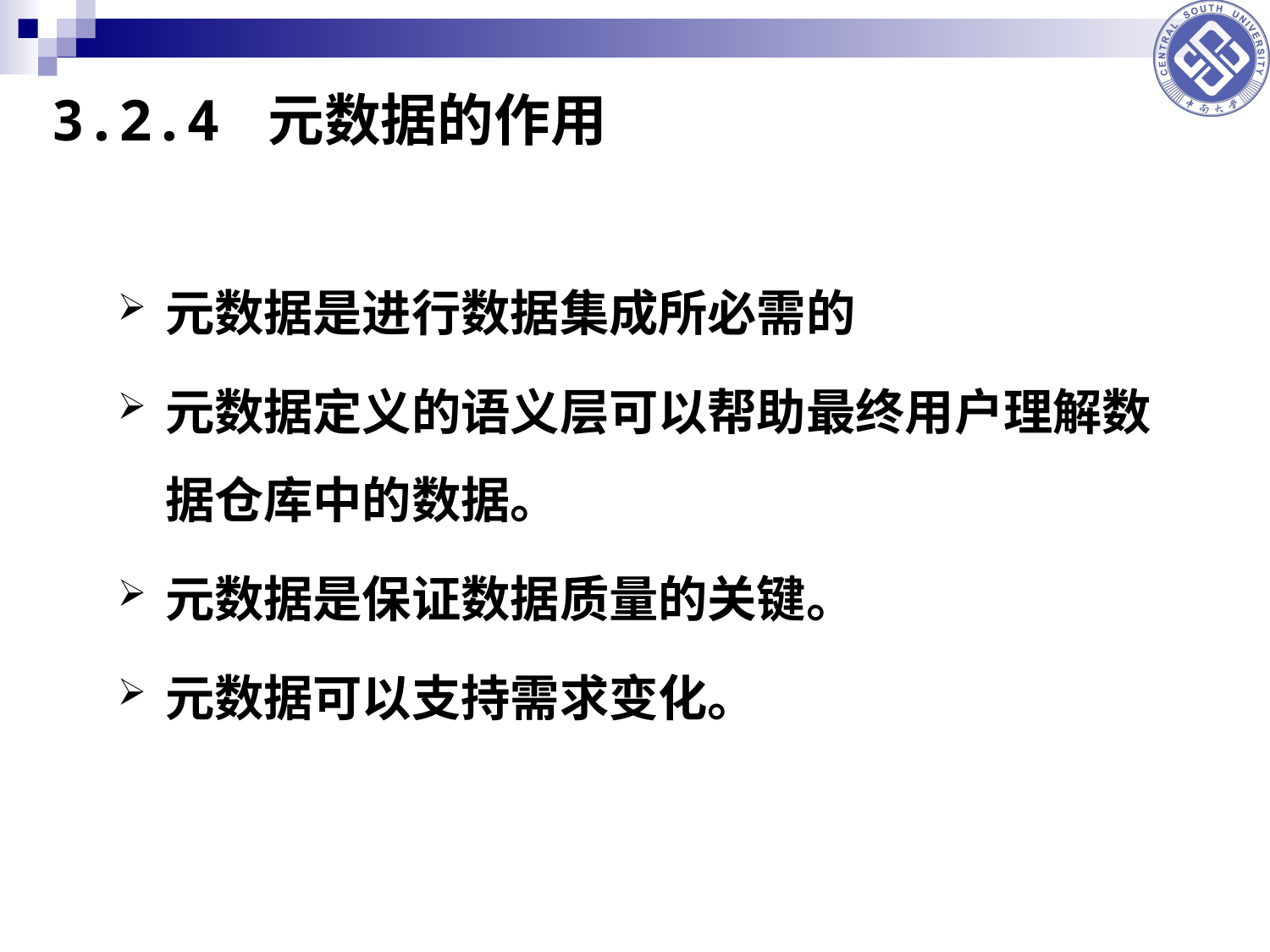

3.2.4 元数据的作用
元数据是进行数据集成所必需的
元数据定义的语义层可以帮助最终用户理解数据仓库中的数据。
元数据是保证数据质量的关键。
元数据可以支持需求变化。